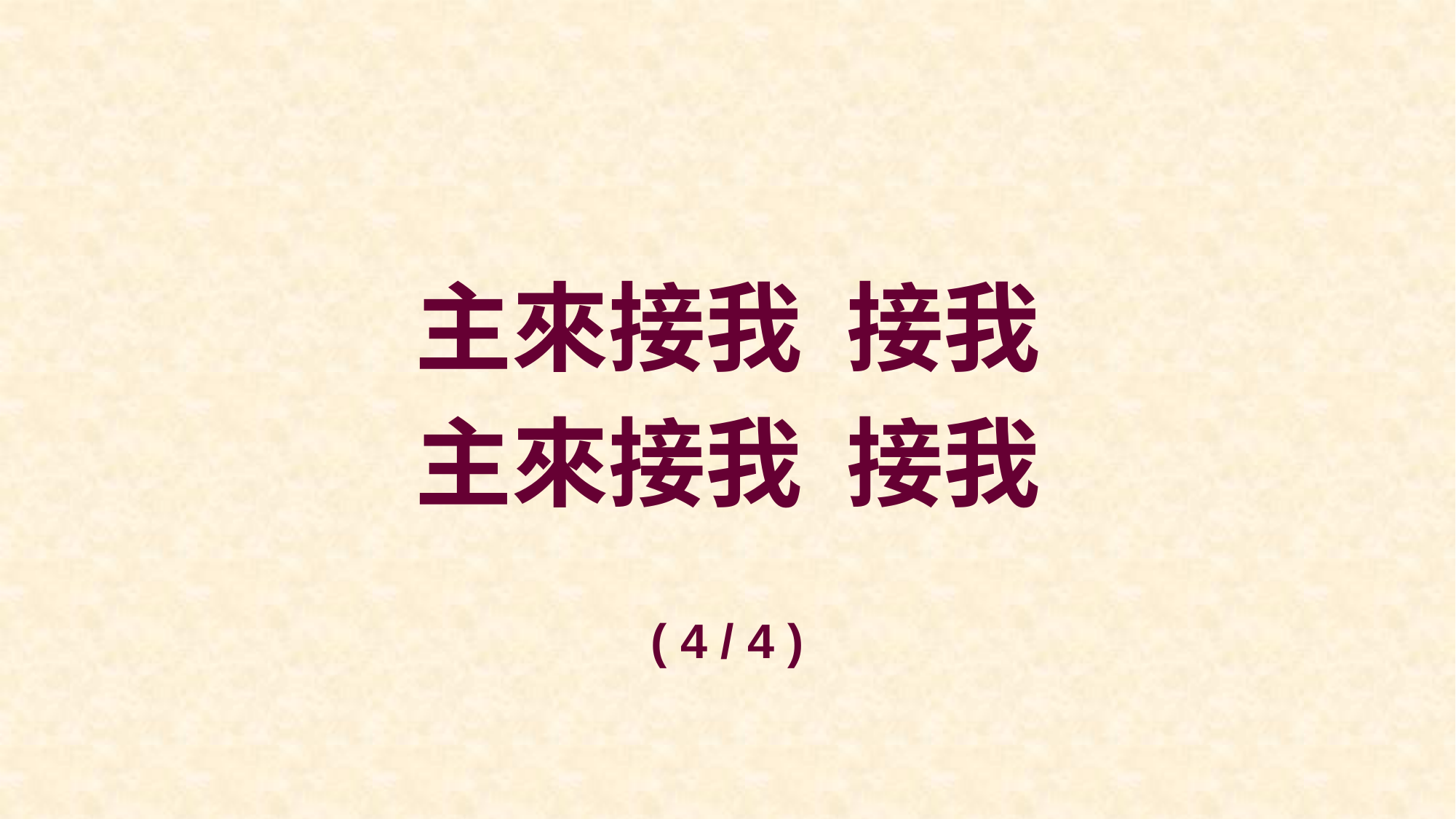

主來接我  接我
主來接我  接我
( 4 / 4 )